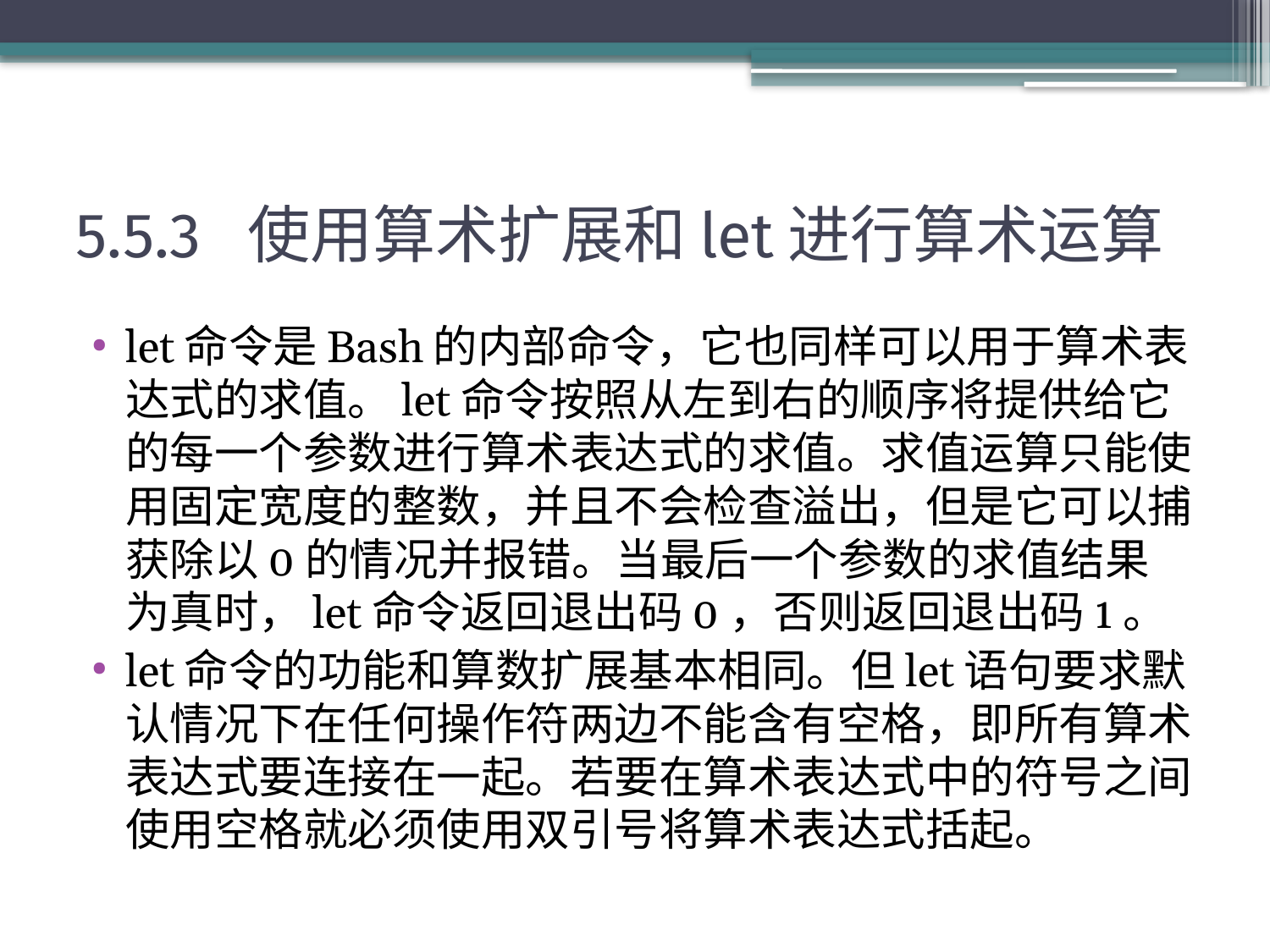

# 5.5.3  使用算术扩展和let进行算术运算
let命令是Bash的内部命令，它也同样可以用于算术表达式的求值。let命令按照从左到右的顺序将提供给它的每一个参数进行算术表达式的求值。求值运算只能使用固定宽度的整数，并且不会检查溢出，但是它可以捕获除以0的情况并报错。当最后一个参数的求值结果为真时，let命令返回退出码0，否则返回退出码1。
let命令的功能和算数扩展基本相同。但let语句要求默认情况下在任何操作符两边不能含有空格，即所有算术表达式要连接在一起。若要在算术表达式中的符号之间使用空格就必须使用双引号将算术表达式括起。